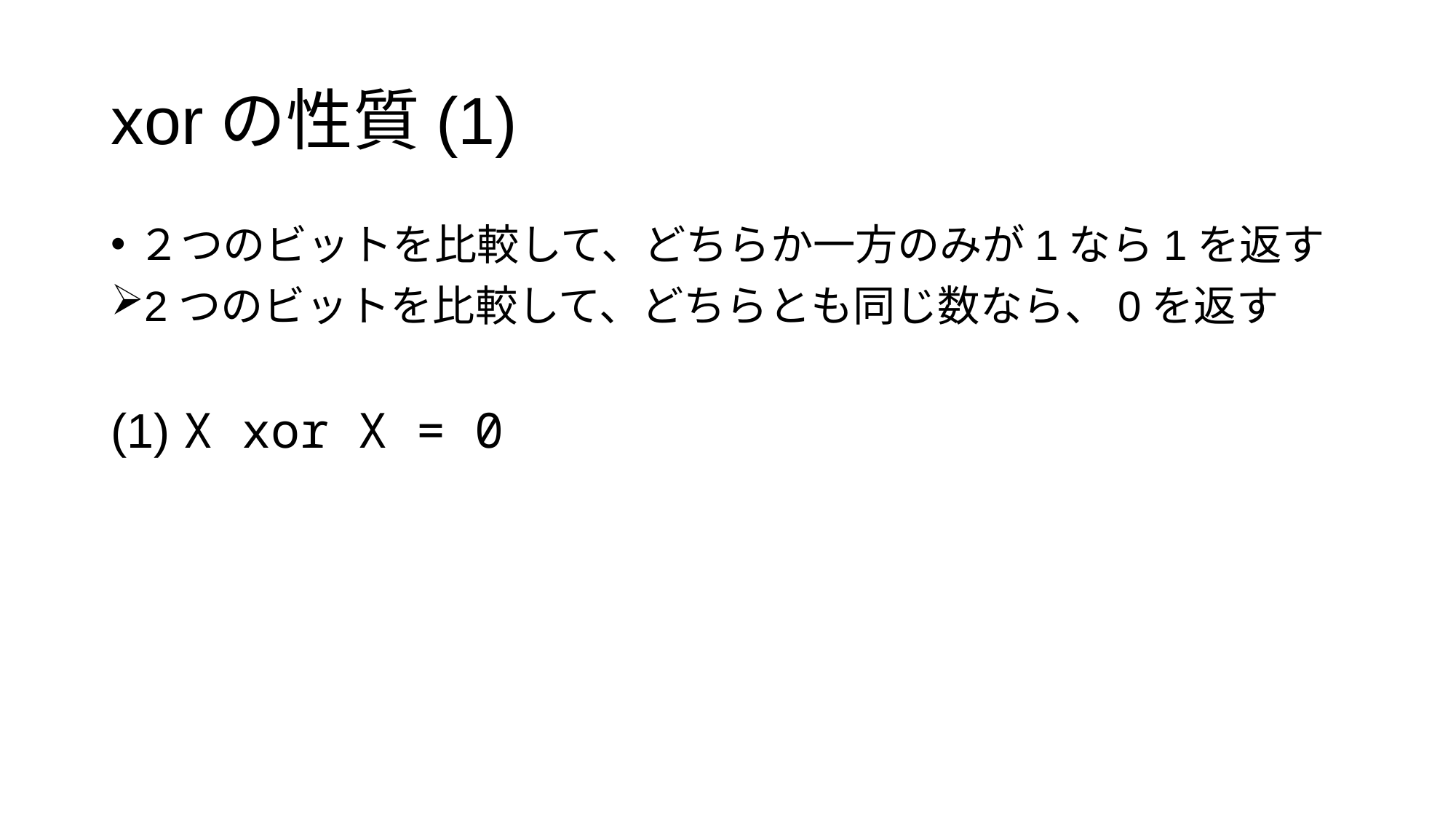

# xorの性質(1)
２つのビットを比較して、どちらか一方のみが1なら1を返す
2つのビットを比較して、どちらとも同じ数なら、0を返す

(1) X xor X = 0